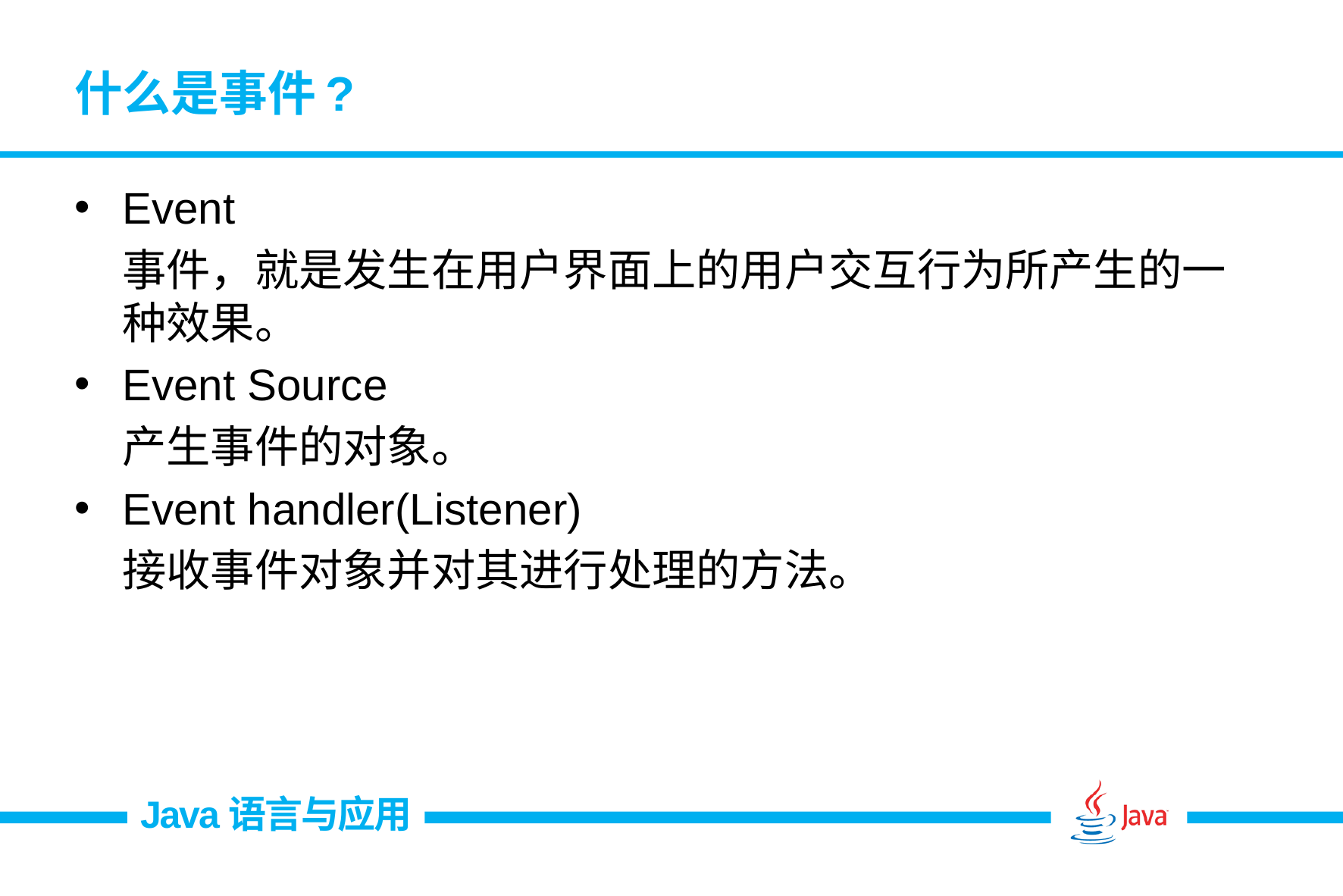

# 什么是事件?
Event
	事件，就是发生在用户界面上的用户交互行为所产生的一种效果。
Event Source
	产生事件的对象。
Event handler(Listener)
	接收事件对象并对其进行处理的方法。